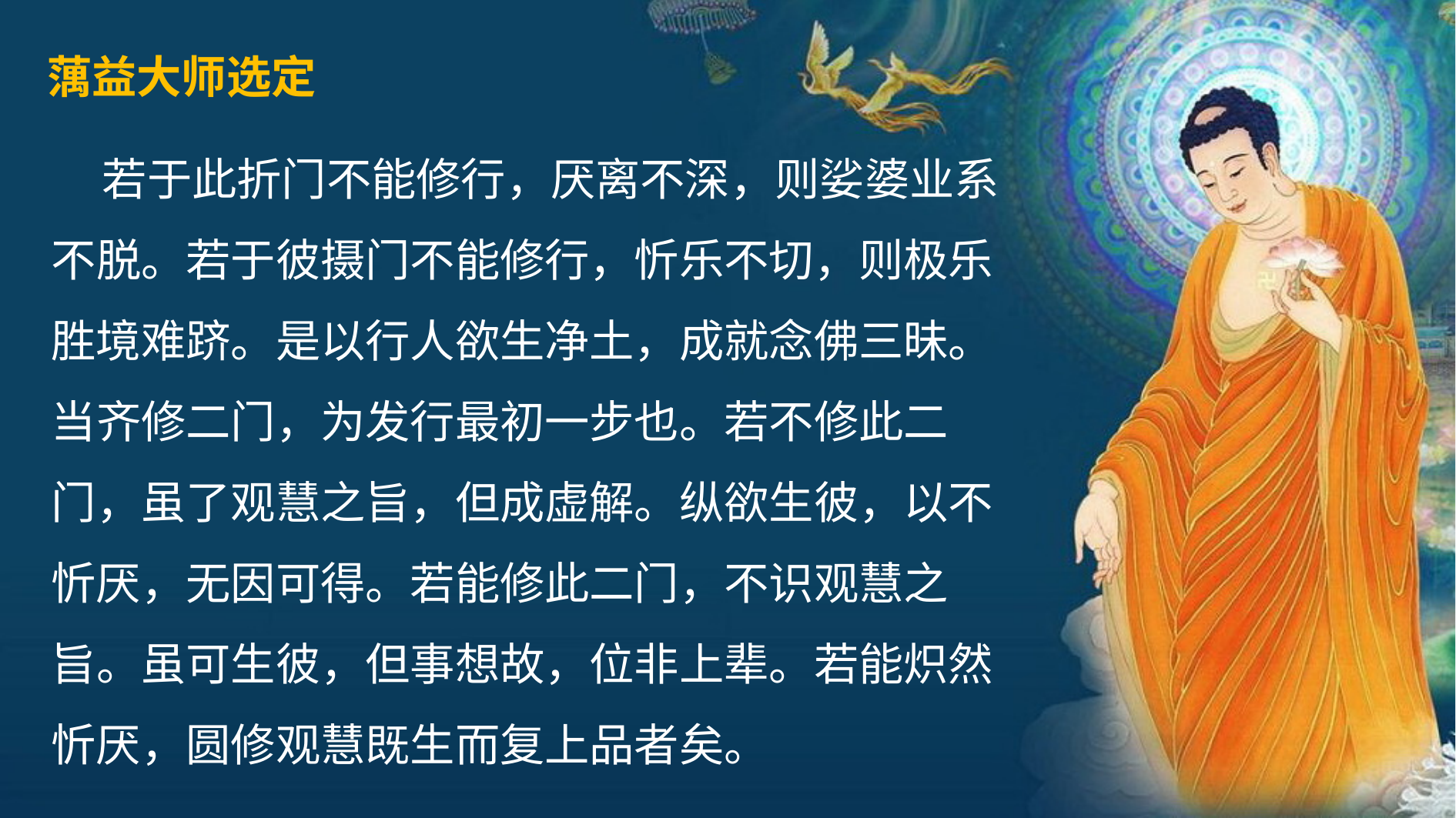

蕅益大师选定
    若于此折门不能修行，厌离不深，则娑婆业系不脱。若于彼摄门不能修行，忻乐不切，则极乐胜境难跻。是以行人欲生净土，成就念佛三昧。当齐修二门，为发行最初一步也。若不修此二门，虽了观慧之旨，但成虚解。纵欲生彼，以不忻厌，无因可得。若能修此二门，不识观慧之旨。虽可生彼，但事想故，位非上辈。若能炽然忻厌，圆修观慧既生而复上品者矣。